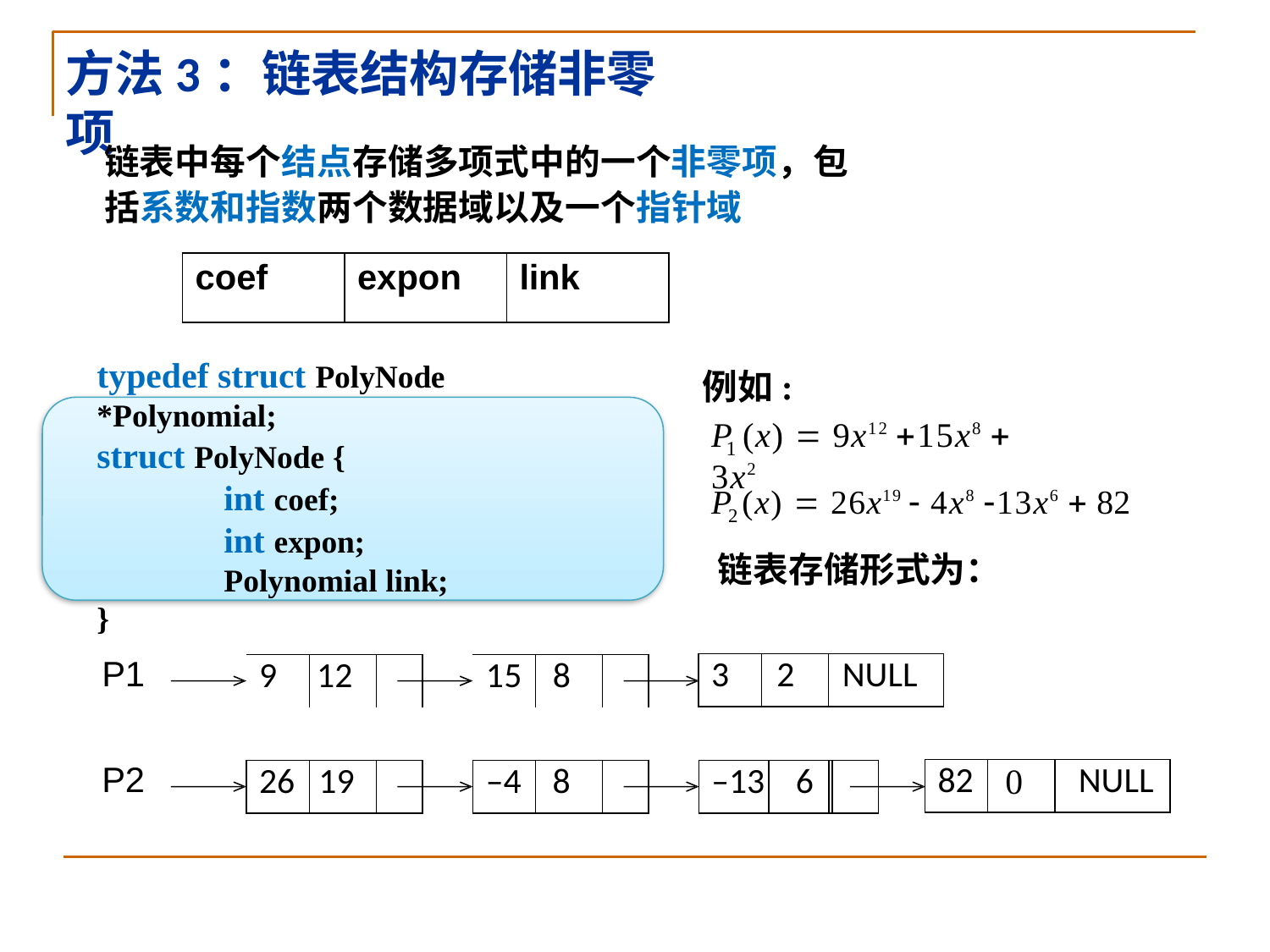

# 方法3：链表结构存储非零项
链表中每个结点存储多项式中的一个非零项，包括系数和指数两个数据域以及一个指针域
| coef | expon | link |
| --- | --- | --- |
typedef struct PolyNode *Polynomial;
struct PolyNode {
int coef;
int expon;
Polynomial link;
}
例如:

P (x) = 9x12 +15x8 + 3x2
1
P (x) = 26x19 − 4x8 −13x6 + 82
2
链表存储形式为：
| 3 | 2 | NULL |
| --- | --- | --- |
| P1 |  | 9 | 12 |  |  | 15 | 8 |  |  |  |  |  |  |  |  |  |  |
| --- | --- | --- | --- | --- | --- | --- | --- | --- | --- | --- | --- | --- | --- | --- | --- | --- | --- |
|  |  |  |  |  |  |  |  |  |  |  |  |  |  |  |  |  |  |
| P2 |  | 26 | 19 |  |  | –4 | 8 |  |  | –13 | 6 |  |  |  |  |  |  |

| 82 | 0 | NULL |
| --- | --- | --- |